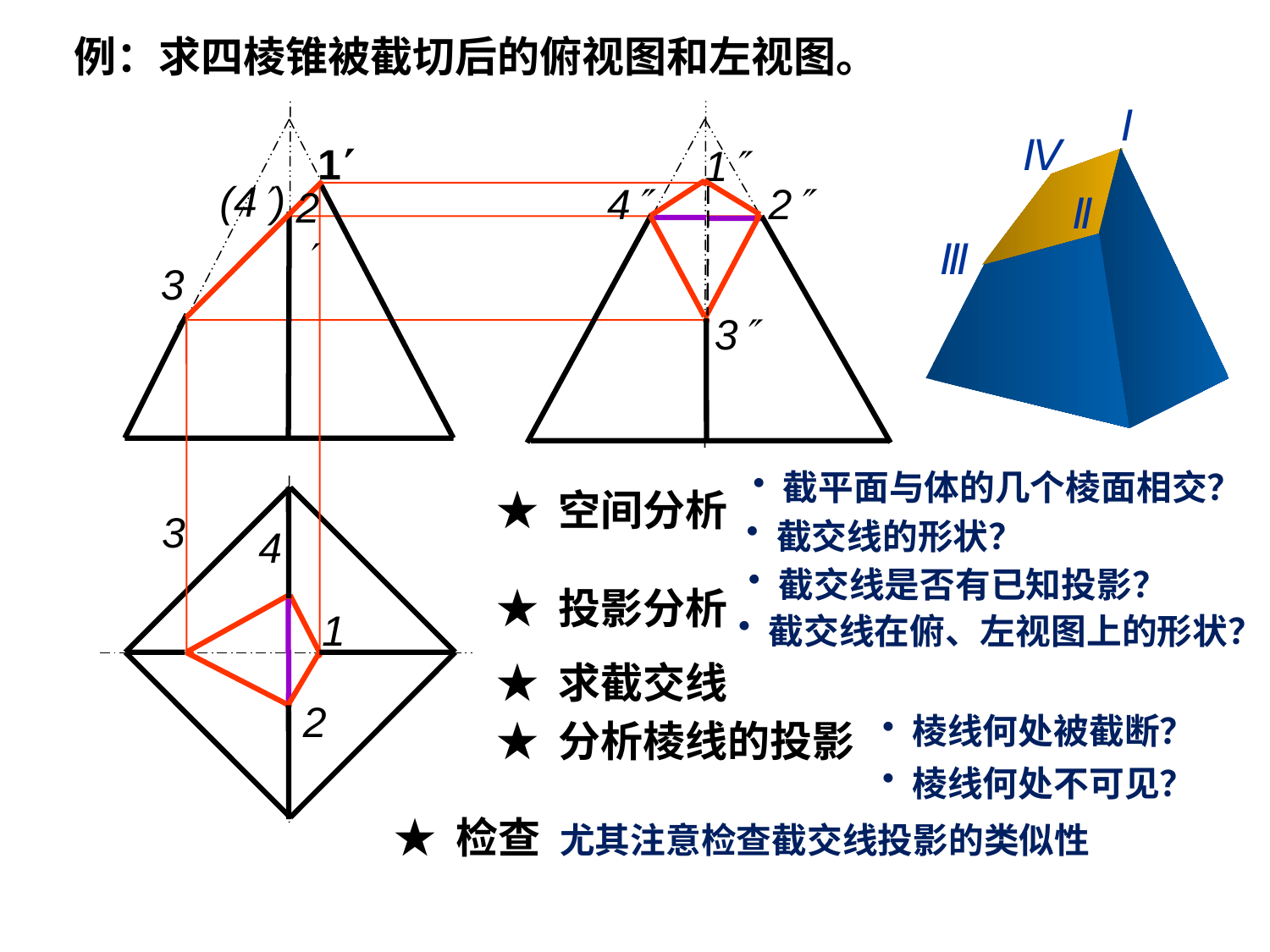

例：求四棱锥被截切后的俯视图和左视图。
Ⅰ

Ⅳ
1′
1″
●

(4′)
 2″
●
4″
●
Ⅱ

2′

Ⅲ
3′
3″
●

截平面与体的几个棱面相交？

★ 空间分析

截交线的形状？
4
●
截交线是否有已知投影？
★ 投影分析

1
●
3
●
截交线在俯、左视图上的形状？
★ 求截交线

●
2
棱线何处被截断？

★ 分析棱线的投影
棱线何处不可见？
★ 检查  尤其注意检查截交线投影的类似性
6